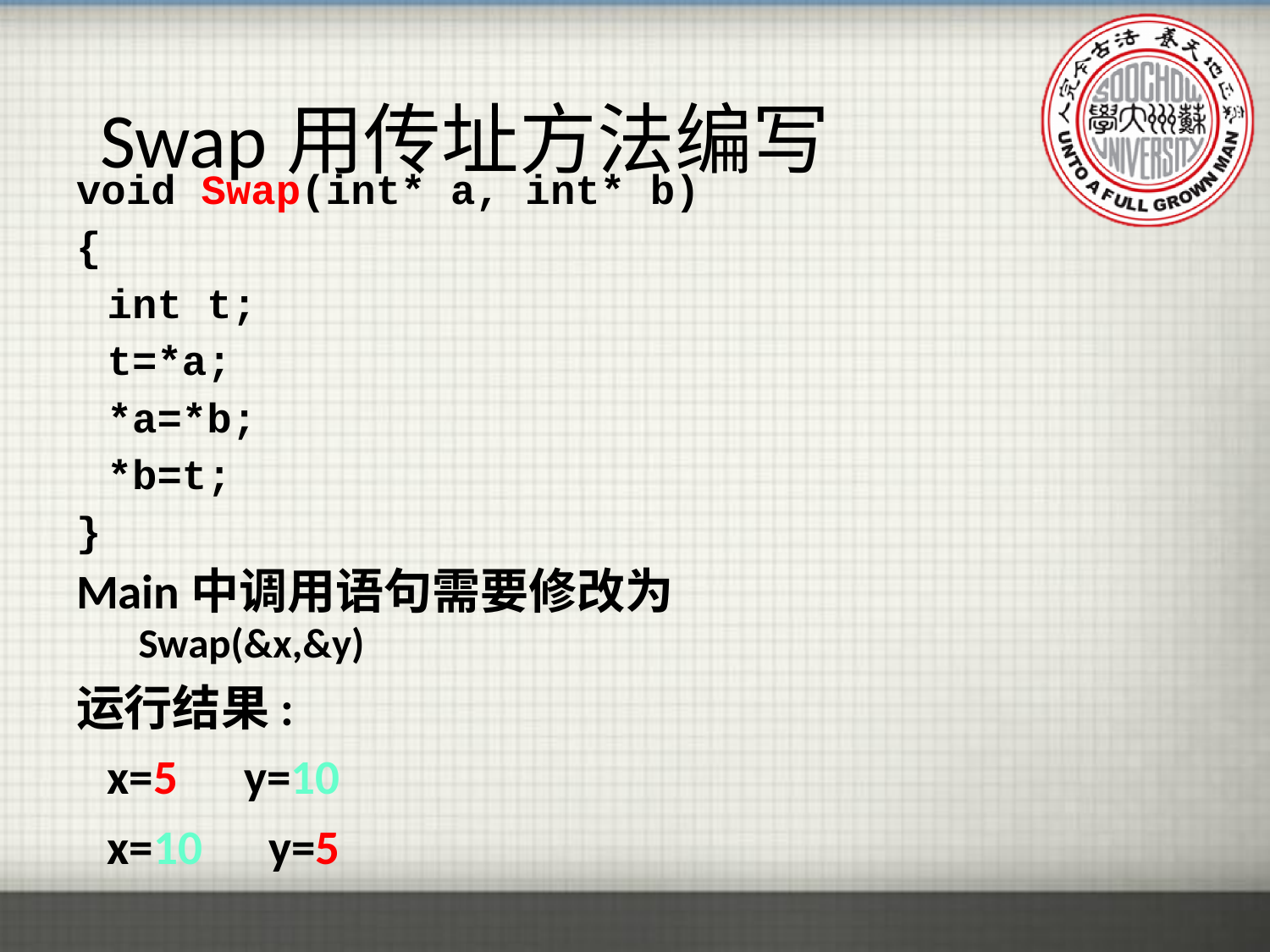

# Swap用传址方法编写
void Swap(int* a, int* b)
{
	int t;
	t=*a;
	*a=*b;
	*b=t;
}
Main中调用语句需要修改为
Swap(&x,&y)
运行结果:
			x=5      y=10
			x=10      y=5